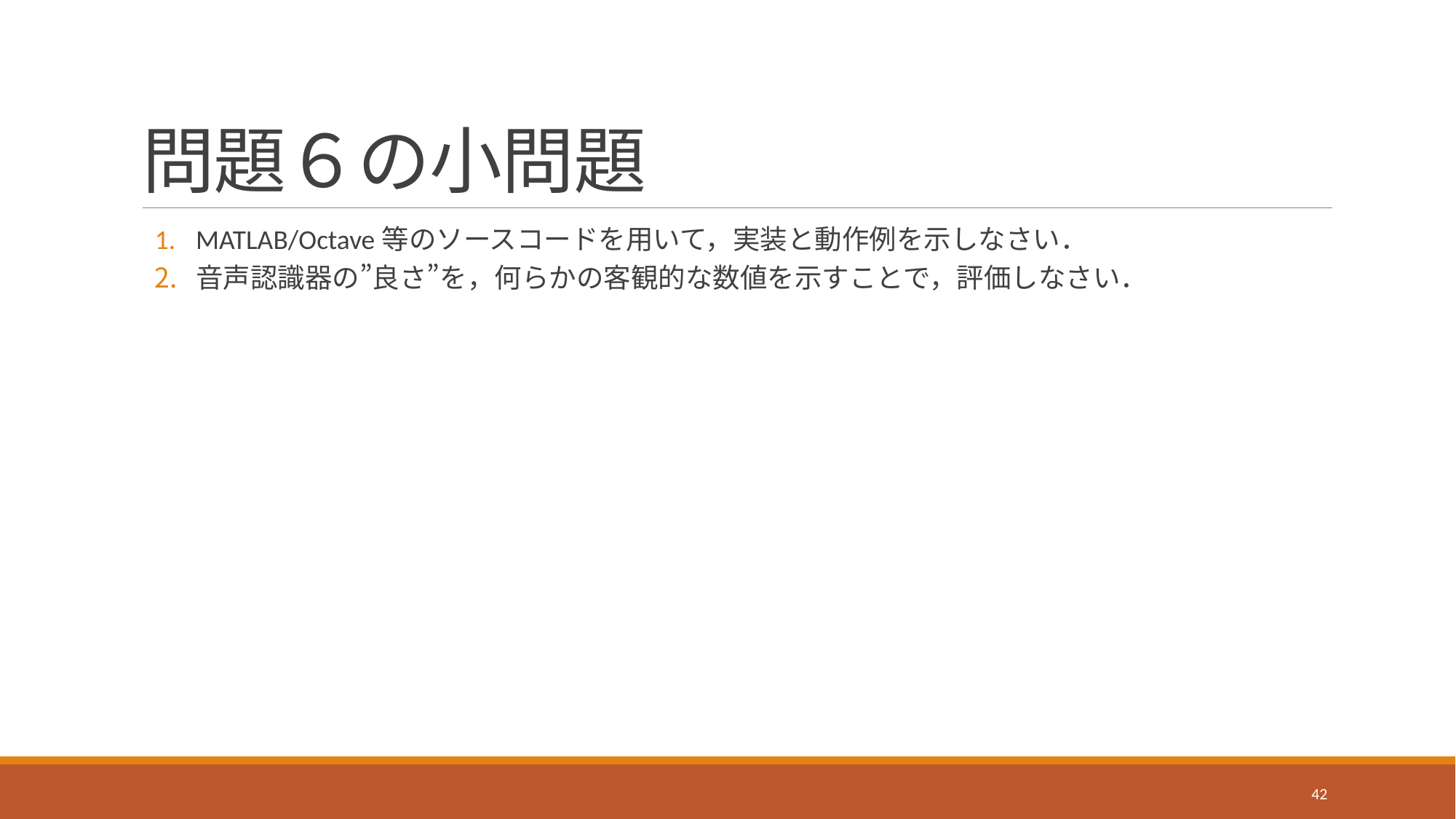

# 問題６の小問題
MATLAB/Octave等のソースコードを用いて，実装と動作例を示しなさい．
音声認識器の”良さ”を，何らかの客観的な数値を示すことで，評価しなさい．
42